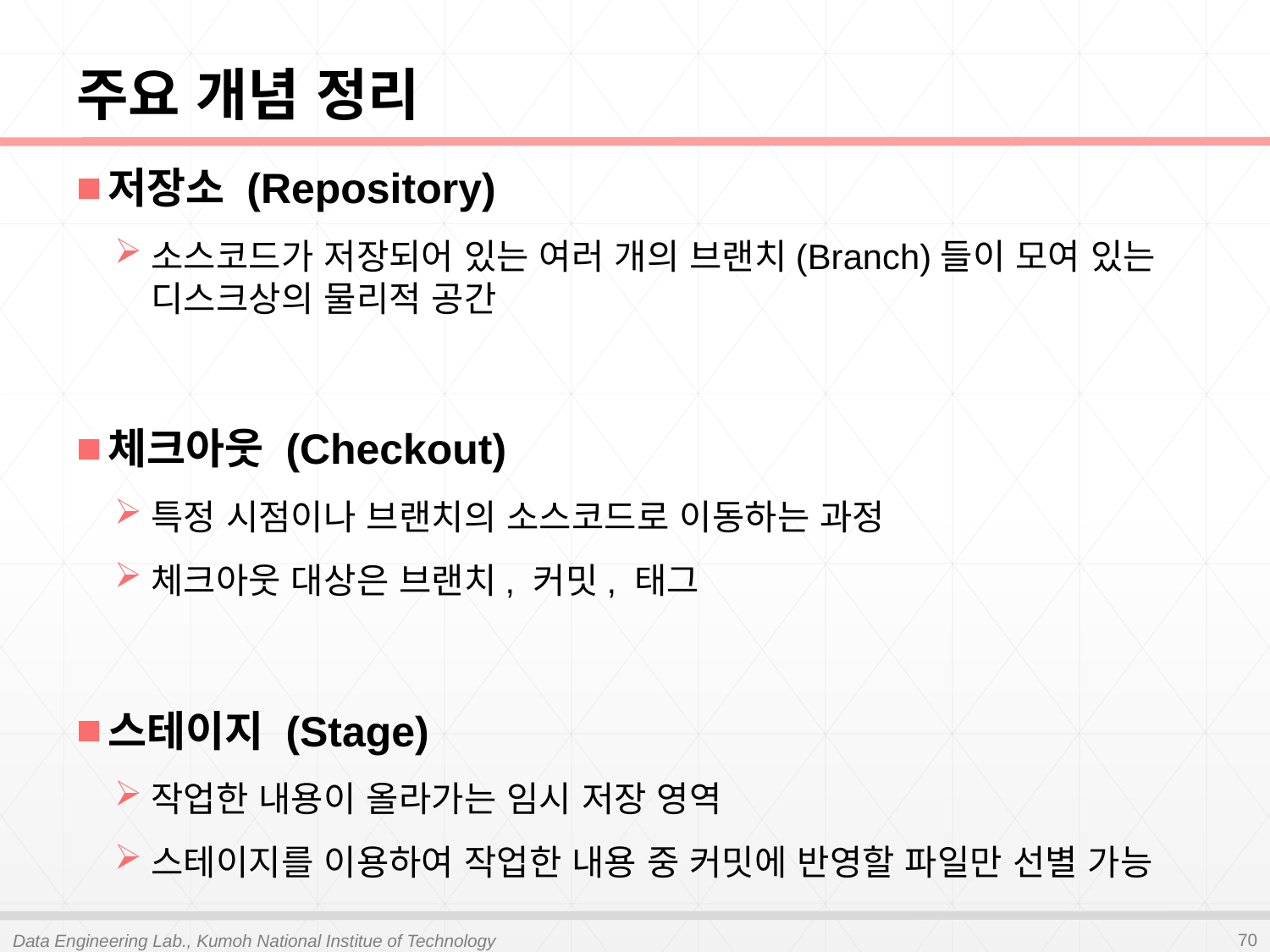

# 주요 개념 정리
저장소 (Repository)
소스코드가 저장되어 있는 여러 개의 브랜치(Branch)들이 모여 있는 디스크상의 물리적 공간

체크아웃 (Checkout)
특정 시점이나 브랜치의 소스코드로 이동하는 과정
체크아웃 대상은 브랜치, 커밋, 태그

스테이지 (Stage)
작업한 내용이 올라가는 임시 저장 영역
스테이지를 이용하여 작업한 내용 중 커밋에 반영할 파일만 선별 가능
70
Data Engineering Lab., Kumoh National Institue of Technology